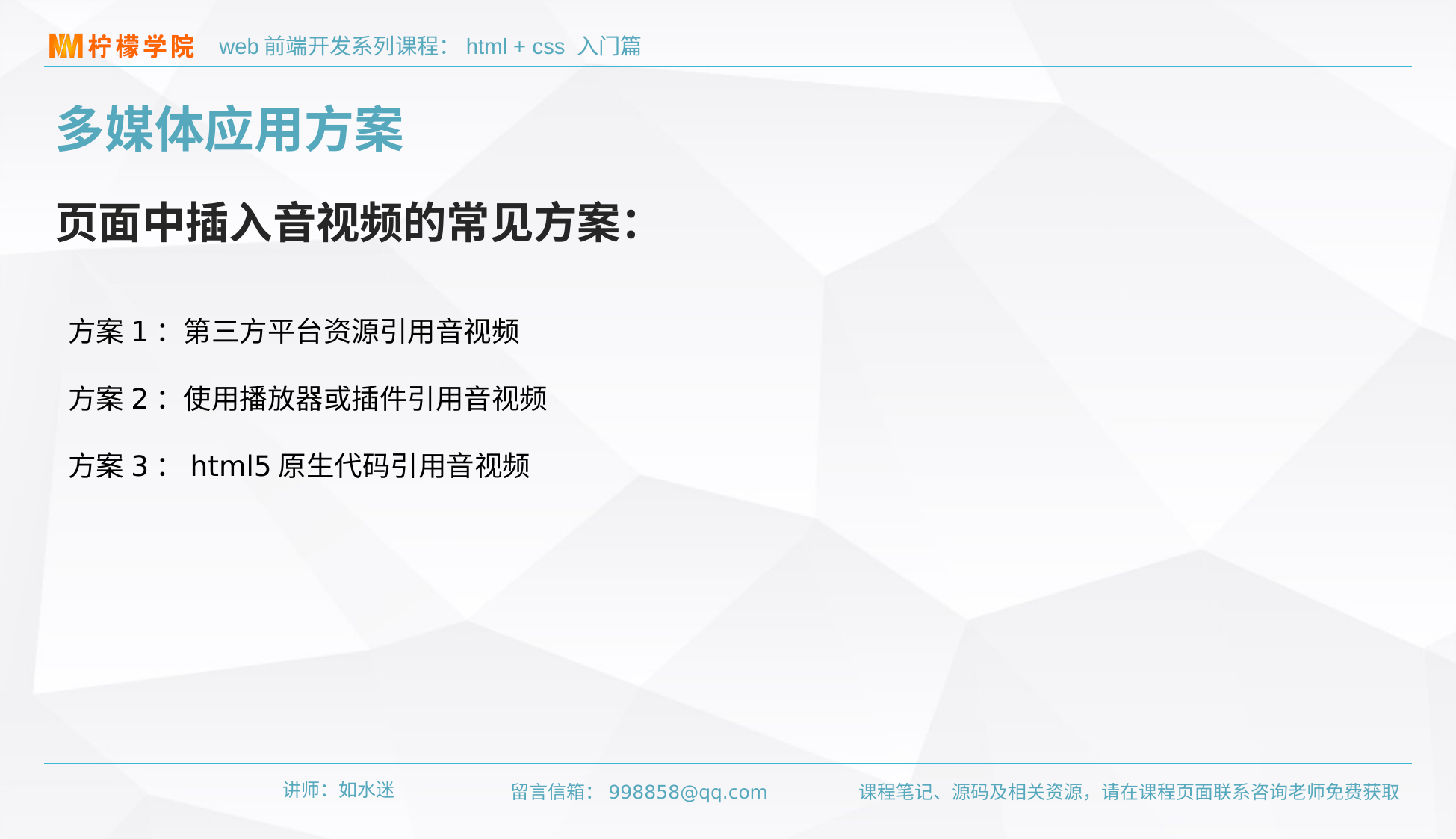

多媒体应用方案
页面中插入音视频的常见方案：
方案1：第三方平台资源引用音视频
方案2：使用播放器或插件引用音视频
方案3：html5原生代码引用音视频